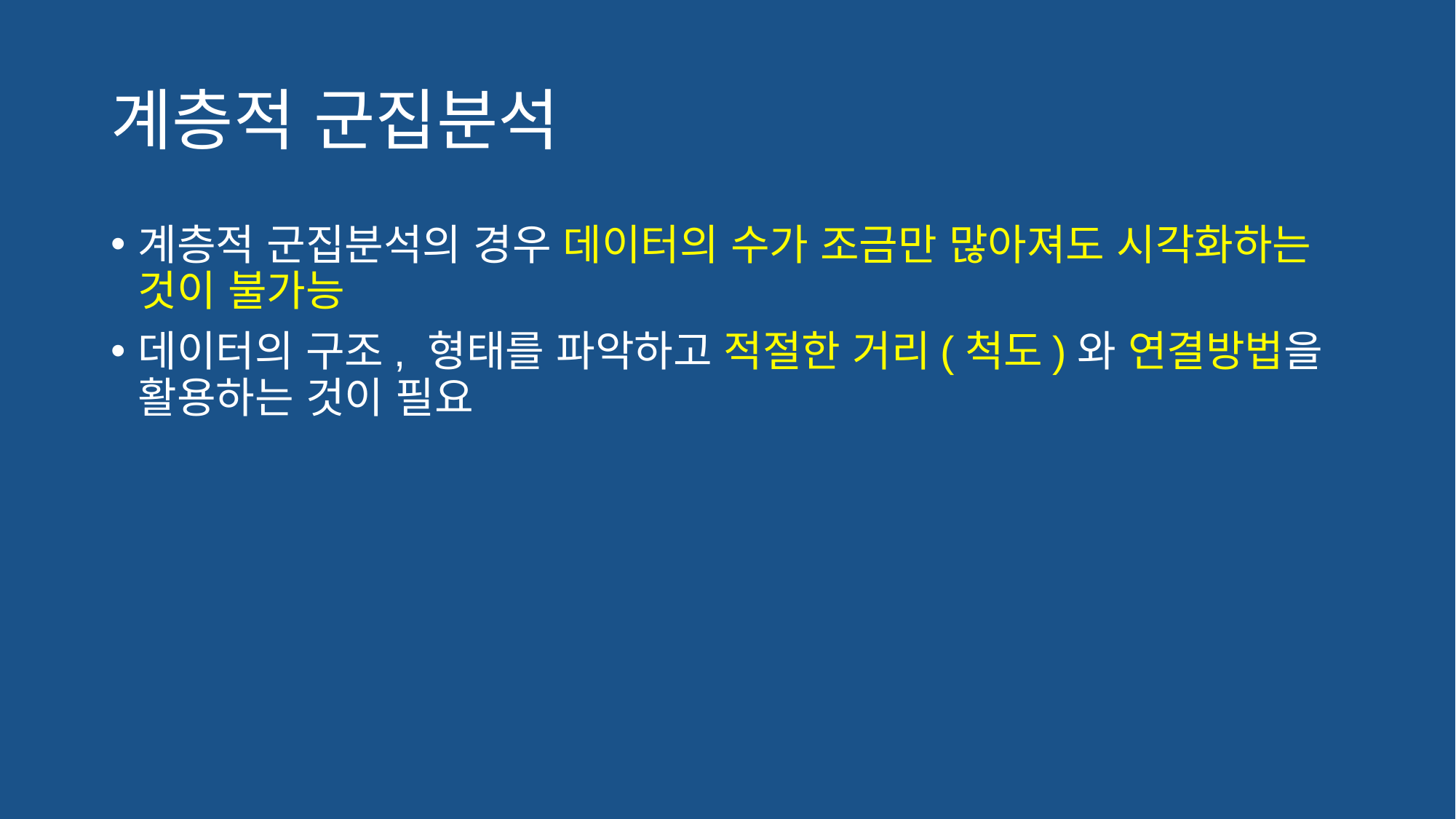

# 계층적 군집분석
계층적 군집분석의 경우 데이터의 수가 조금만 많아져도 시각화하는 것이 불가능
데이터의 구조, 형태를 파악하고 적절한 거리(척도)와 연결방법을 활용하는 것이 필요